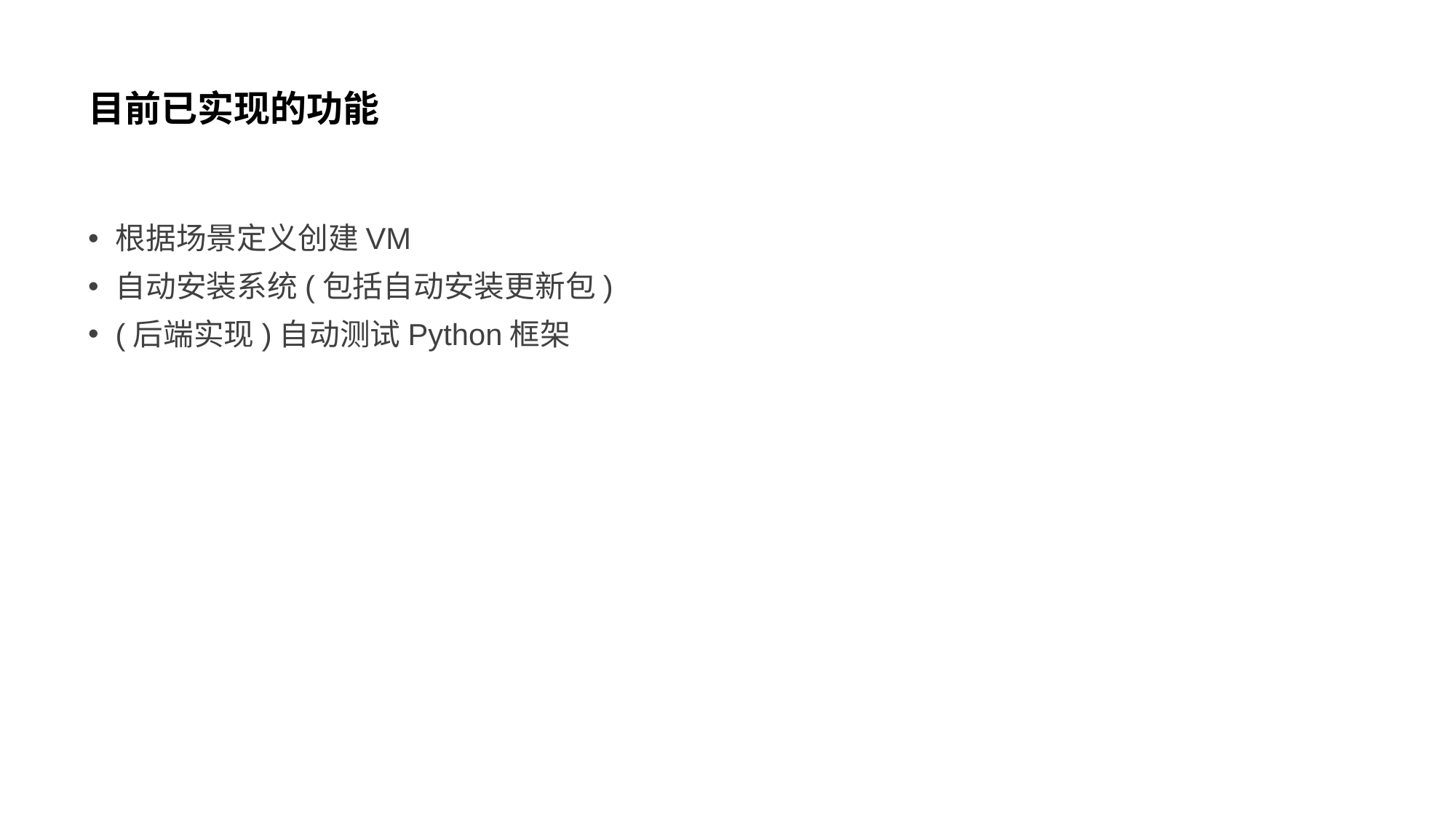

# 目前已实现的功能
根据场景定义创建VM
自动安装系统(包括自动安装更新包)
(后端实现)自动测试Python框架